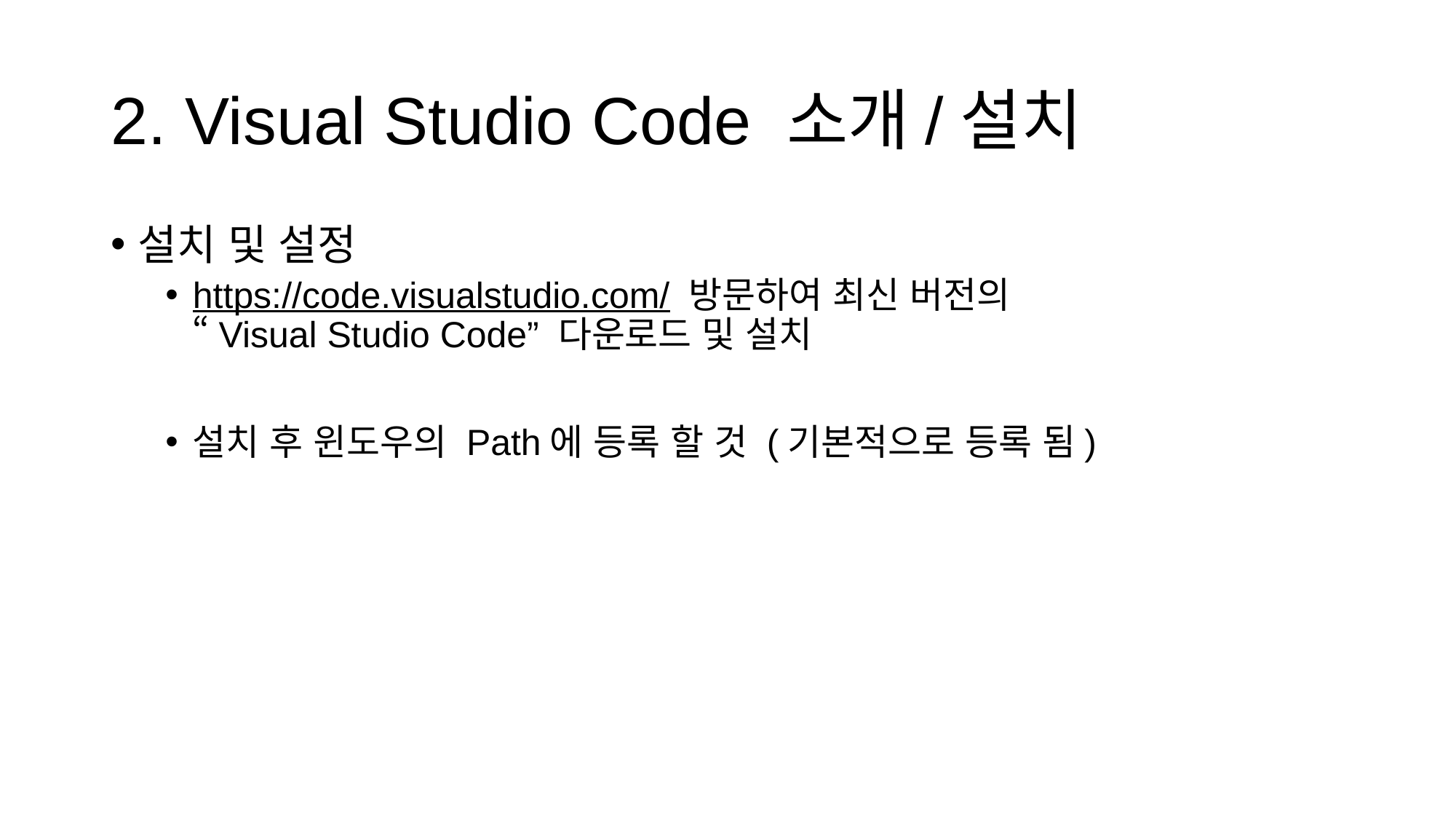

# 2. Visual Studio Code 소개/설치
설치 및 설정
https://code.visualstudio.com/ 방문하여 최신 버전의
“Visual Studio Code” 다운로드 및 설치

설치 후 윈도우의 Path에 등록 할 것 (기본적으로 등록 됨)